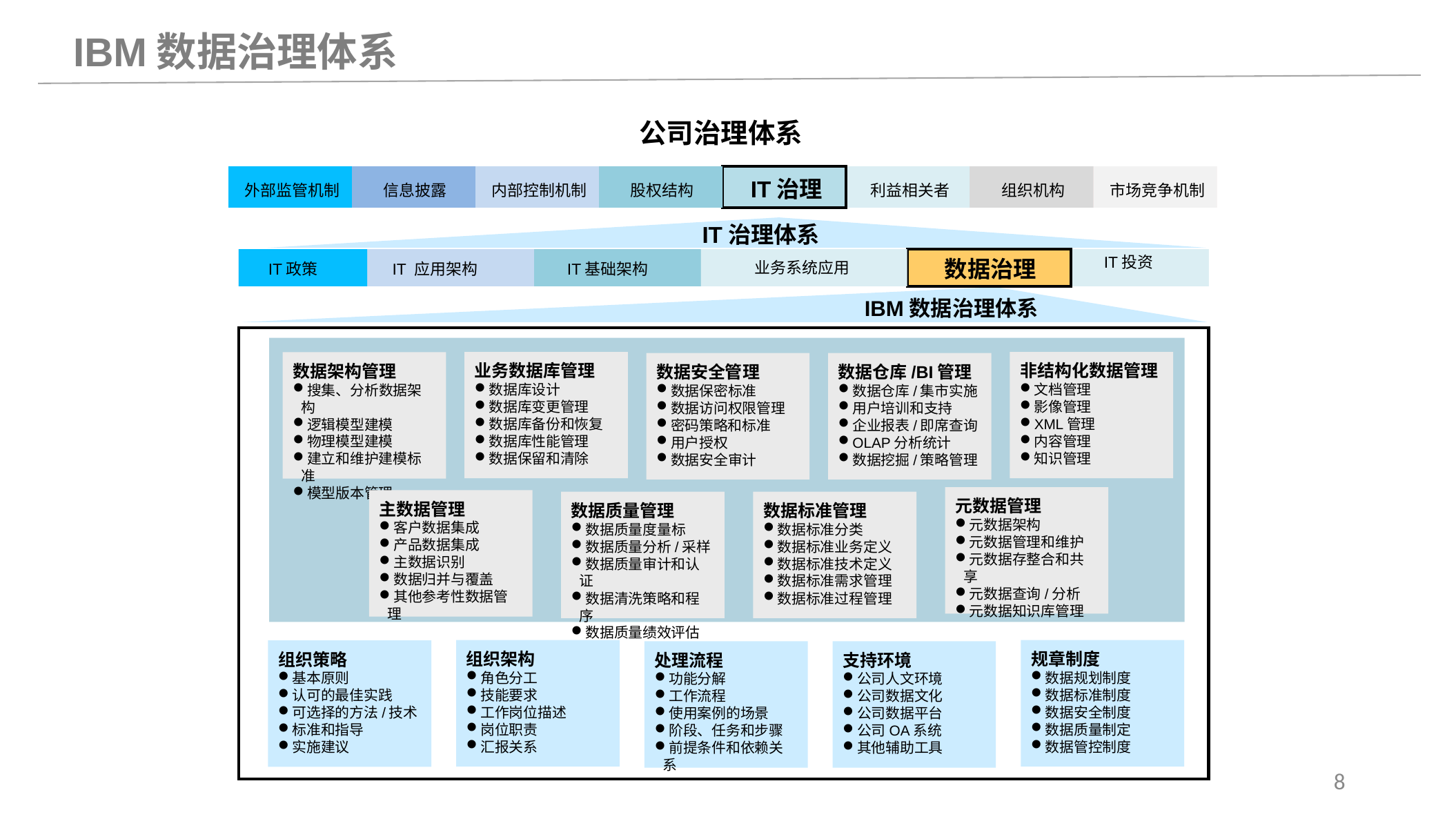

IBM数据治理体系
公司治理体系

IT治理
外部监管机制
外部监管机制
信息披露
信息披露
内部控制机制
内部控制机制
股权结构
股权结构
IT
治理
利益相关者
利益相关者
组织机构
组织机构
市场竞争机制
市场竞争机制

IT治理体系

IT投资
数据治理
业务系统应用
IT Policy
IT政策
IT Architecture
IT 应用架构
IT Infrastructure
IT基础架构
Business Application
Data

Govenance

IT Investment
Data
Govenance

IBM数据治理体系

业务数据库管理
数据库设计
数据库变更管理
数据库备份和恢复
数据库性能管理
数据保留和清除

非结构化数据管理
文档管理
影像管理
XML管理
内容管理
知识管理

数据架构管理
搜集、分析数据架构
逻辑模型建模
物理模型建模
建立和维护建模标准
模型版本管理

数据安全管理
数据保密标准
数据访问权限管理
密码策略和标准
用户授权
数据安全审计

数据仓库/BI管理
数据仓库/集市实施
用户培训和支持
企业报表/即席查询
OLAP分析统计
数据挖掘/策略管理

元数据管理
元数据架构
元数据管理和维护
元数据存整合和共享
元数据查询/分析
元数据知识库管理

主数据管理
客户数据集成
产品数据集成
主数据识别
数据归并与覆盖
其他参考性数据管理

数据质量管理
数据质量度量标
数据质量分析/采样
数据质量审计和认证
数据清洗策略和程序
数据质量绩效评估

数据标准管理
数据标准分类
数据标准业务定义
数据标准技术定义
数据标准需求管理
数据标准过程管理

组织架构
角色分工
技能要求
工作岗位描述
岗位职责
汇报关系

规章制度
数据规划制度
数据标准制度
数据安全制度
数据质量制定
数据管控制度

组织策略
基本原则
认可的最佳实践
可选择的方法/技术
标准和指导
实施建议

处理流程
功能分解
工作流程
使用案例的场景
阶段、任务和步骤
前提条件和依赖关系

支持环境
公司人文环境
公司数据文化
公司数据平台
公司OA系统
其他辅助工具

8